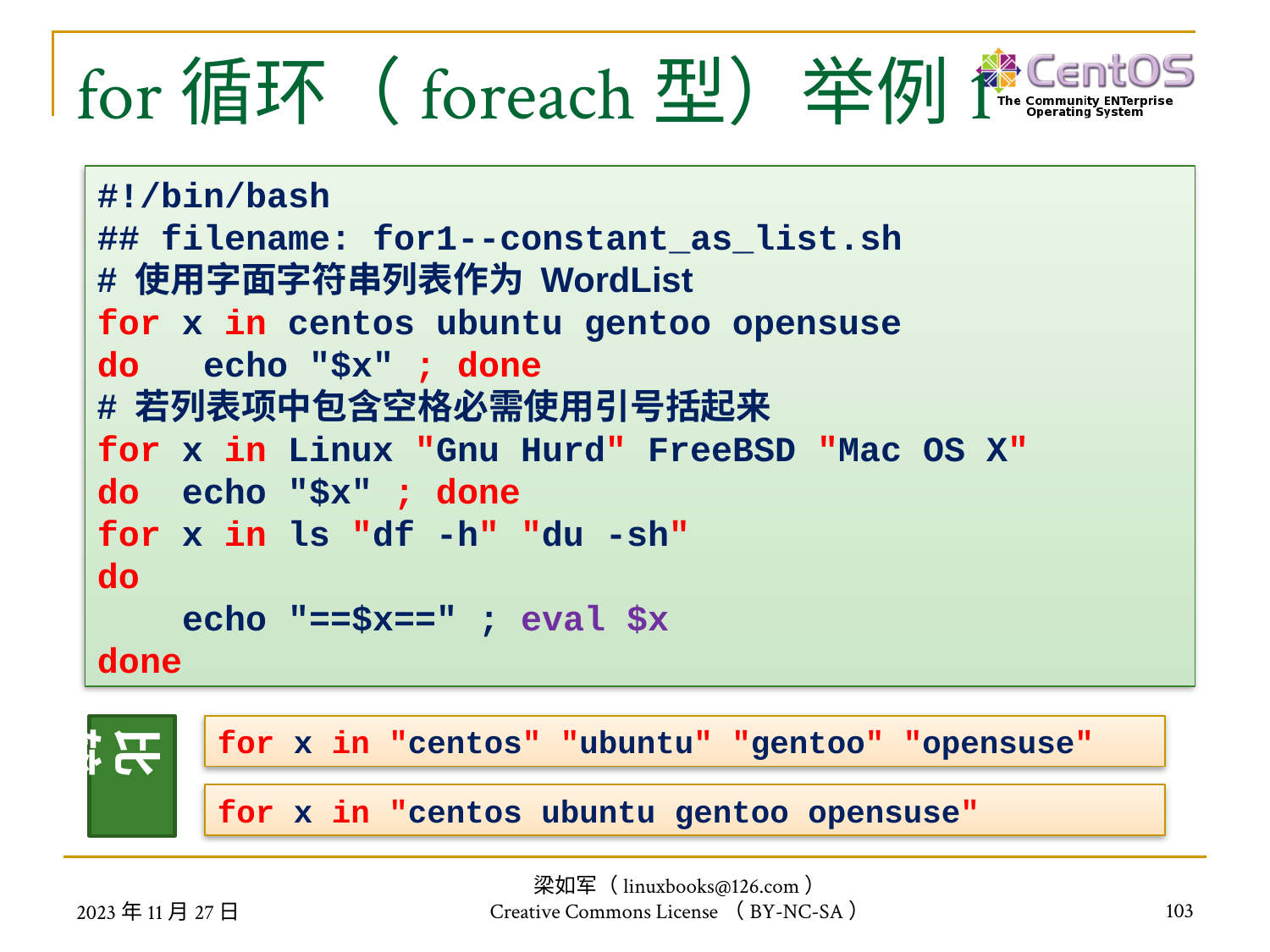

# for循环（foreach型）举例1
#!/bin/bash
## filename: for1--constant_as_list.sh
# 使用字面字符串列表作为 WordList
for x in centos ubuntu gentoo opensuse
do   echo "$x" ; done
# 若列表项中包含空格必需使用引号括起来
for x in Linux "Gnu Hurd" FreeBSD "Mac OS X"
do  echo "$x" ; done
for x in ls "df -h" "du -sh"
do
    echo "==$x==" ; eval $x
done
比较
for x in "centos" "ubuntu" "gentoo" "opensuse"
for x in "centos ubuntu gentoo opensuse"
梁如军（linuxbooks@126.com）
Creative Commons License（BY-NC-SA）
2023年11月27日
103